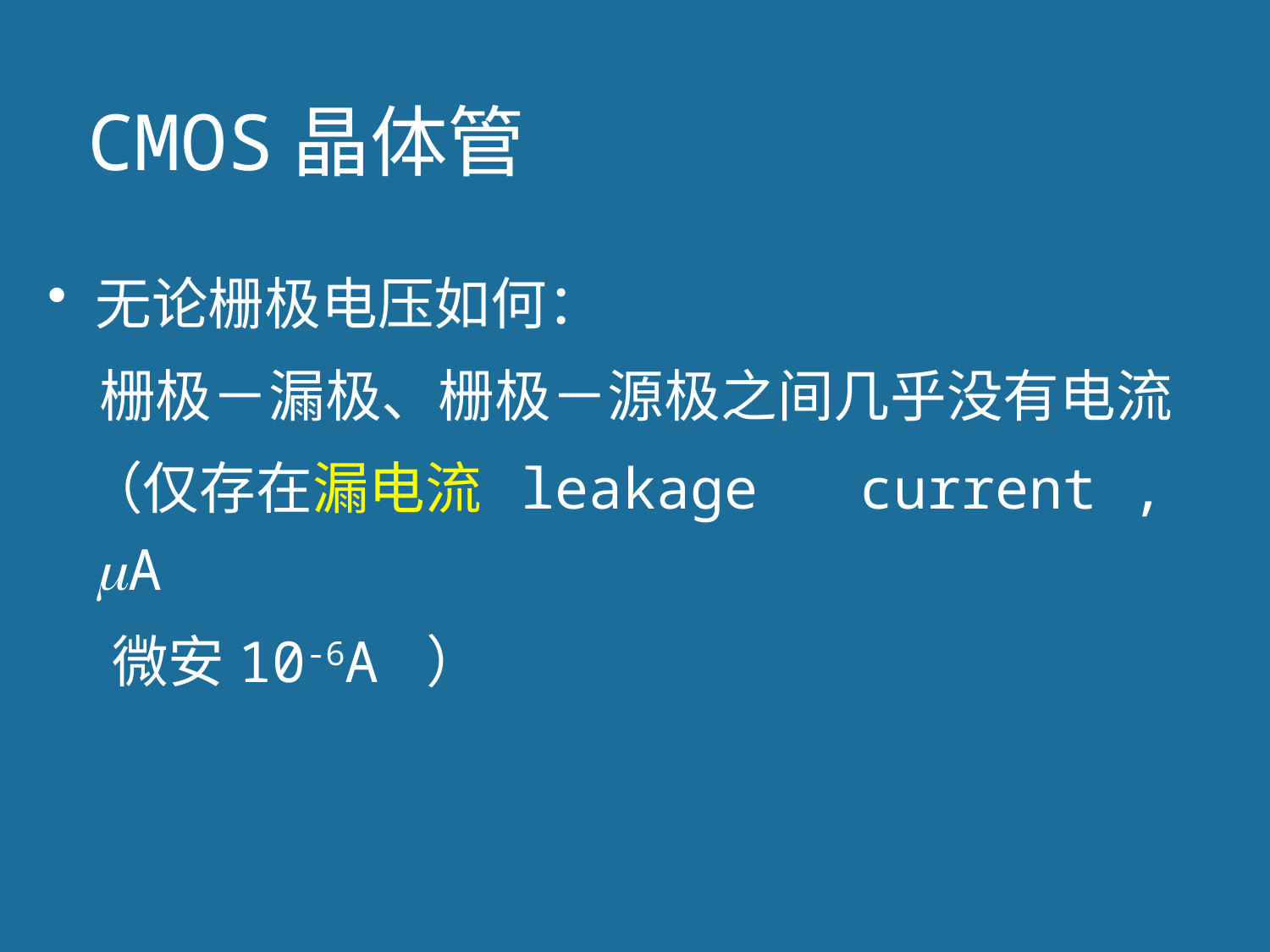

# CMOS晶体管
无论栅极电压如何：
   栅极－漏极、栅极－源极之间几乎没有电流
  （仅存在漏电流  leakage   current , μA
    微安10-6A ）
11